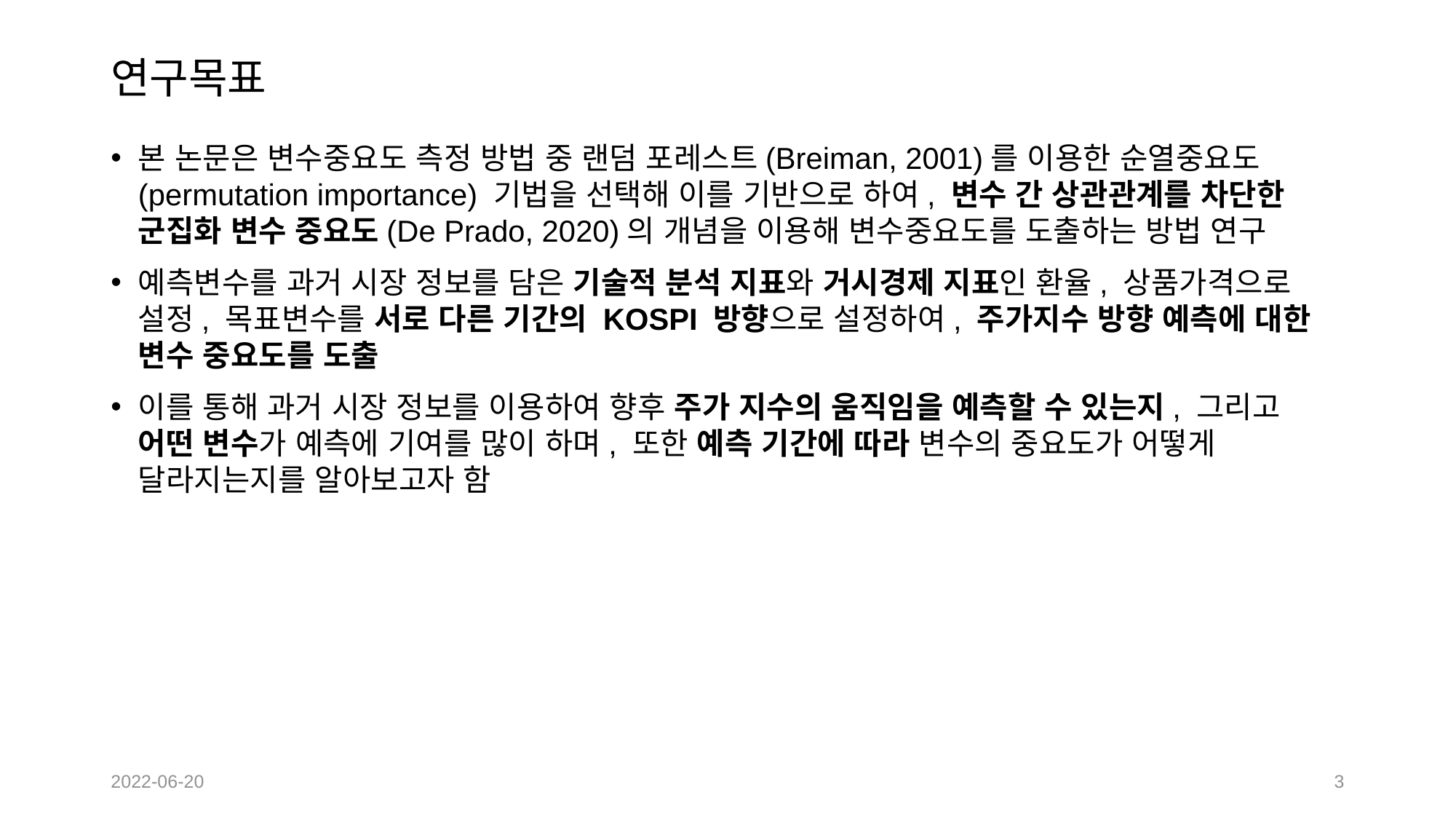

# 연구목표
본 논문은 변수중요도 측정 방법 중 랜덤 포레스트(Breiman, 2001)를 이용한 순열중요도(permutation importance) 기법을 선택해 이를 기반으로 하여, 변수 간 상관관계를 차단한 군집화 변수 중요도(De Prado, 2020)의 개념을 이용해 변수중요도를 도출하는 방법 연구
예측변수를 과거 시장 정보를 담은 기술적 분석 지표와 거시경제 지표인 환율, 상품가격으로 설정, 목표변수를 서로 다른 기간의 KOSPI 방향으로 설정하여, 주가지수 방향 예측에 대한 변수 중요도를 도출
이를 통해 과거 시장 정보를 이용하여 향후 주가 지수의 움직임을 예측할 수 있는지, 그리고 어떤 변수가 예측에 기여를 많이 하며, 또한 예측 기간에 따라 변수의 중요도가 어떻게 달라지는지를 알아보고자 함

2022-06-20
3